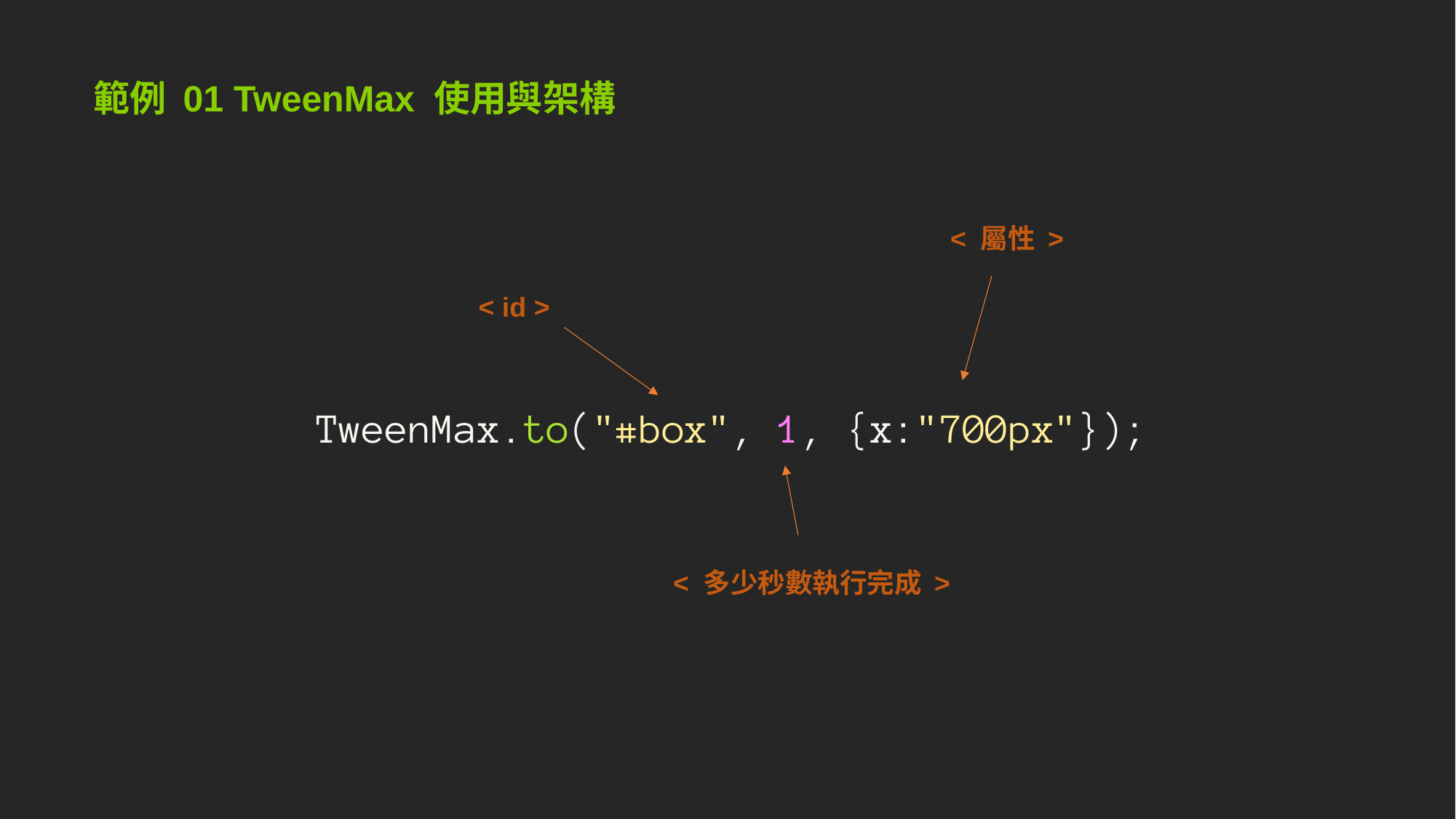

範例 01 TweenMax 使用與架構
< 屬性 >
< id >
TweenMax.to("#box", 1, {x:"700px"});
< 多少秒數執行完成 >